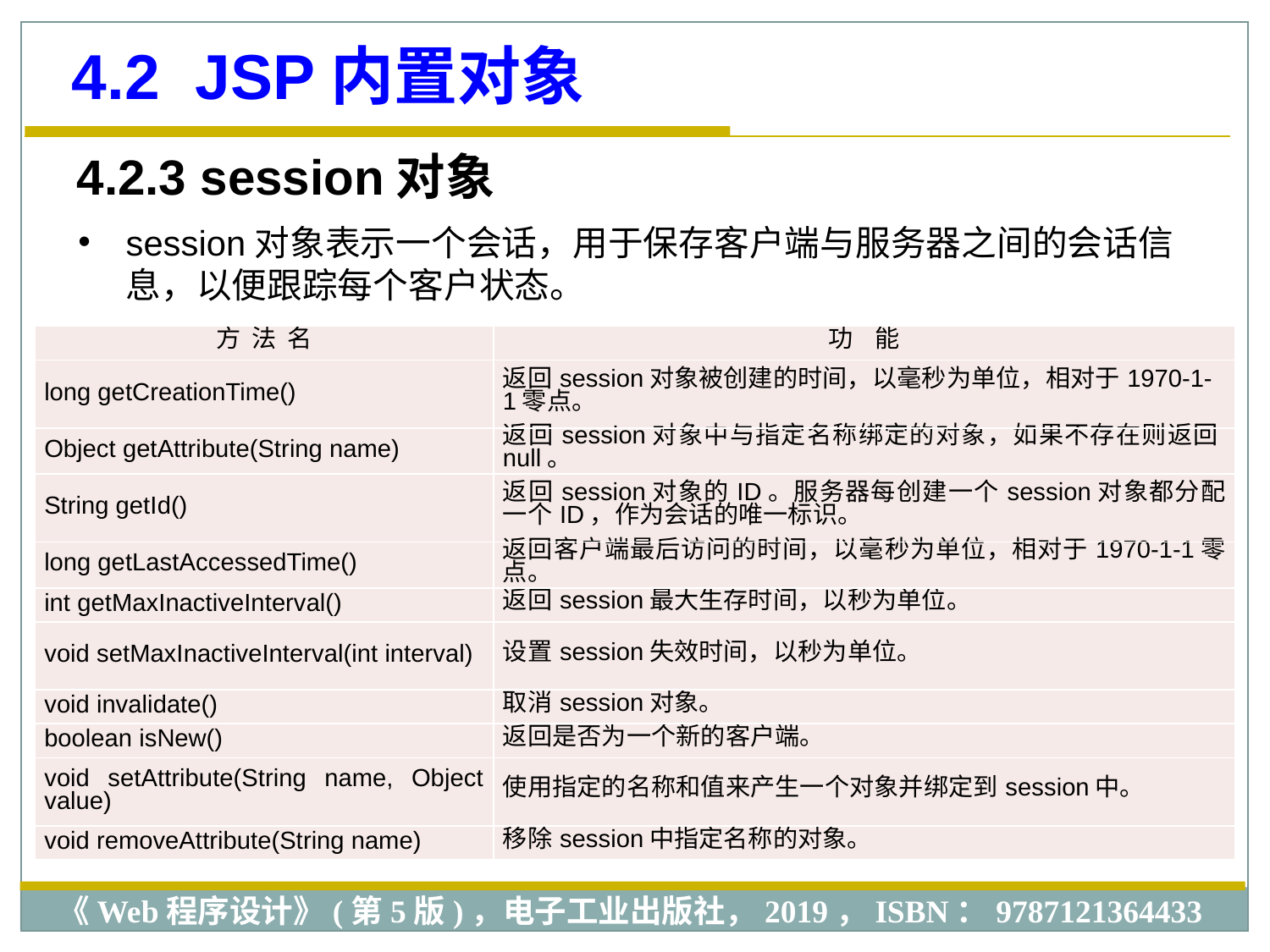

4.2  JSP内置对象
4.2.3 session对象
session对象表示一个会话，用于保存客户端与服务器之间的会话信息，以便跟踪每个客户状态。
| 方 法 名 | 功 能 |
| --- | --- |
| long getCreationTime() | 返回session对象被创建的时间，以毫秒为单位，相对于1970-1-1零点。 |
| Object getAttribute(String name) | 返回session对象中与指定名称绑定的对象，如果不存在则返回null。 |
| String getId() | 返回session对象的ID。服务器每创建一个session对象都分配一个ID，作为会话的唯一标识。 |
| long getLastAccessedTime() | 返回客户端最后访问的时间，以毫秒为单位，相对于1970-1-1零点。 |
| int getMaxInactiveInterval() | 返回session最大生存时间，以秒为单位。 |
| void setMaxInactiveInterval(int interval) | 设置session失效时间，以秒为单位。 |
| void invalidate() | 取消session对象。 |
| boolean isNew() | 返回是否为一个新的客户端。 |
| void setAttribute(String name, Object value) | 使用指定的名称和值来产生一个对象并绑定到session中。 |
| void removeAttribute(String name) | 移除session中指定名称的对象。 |